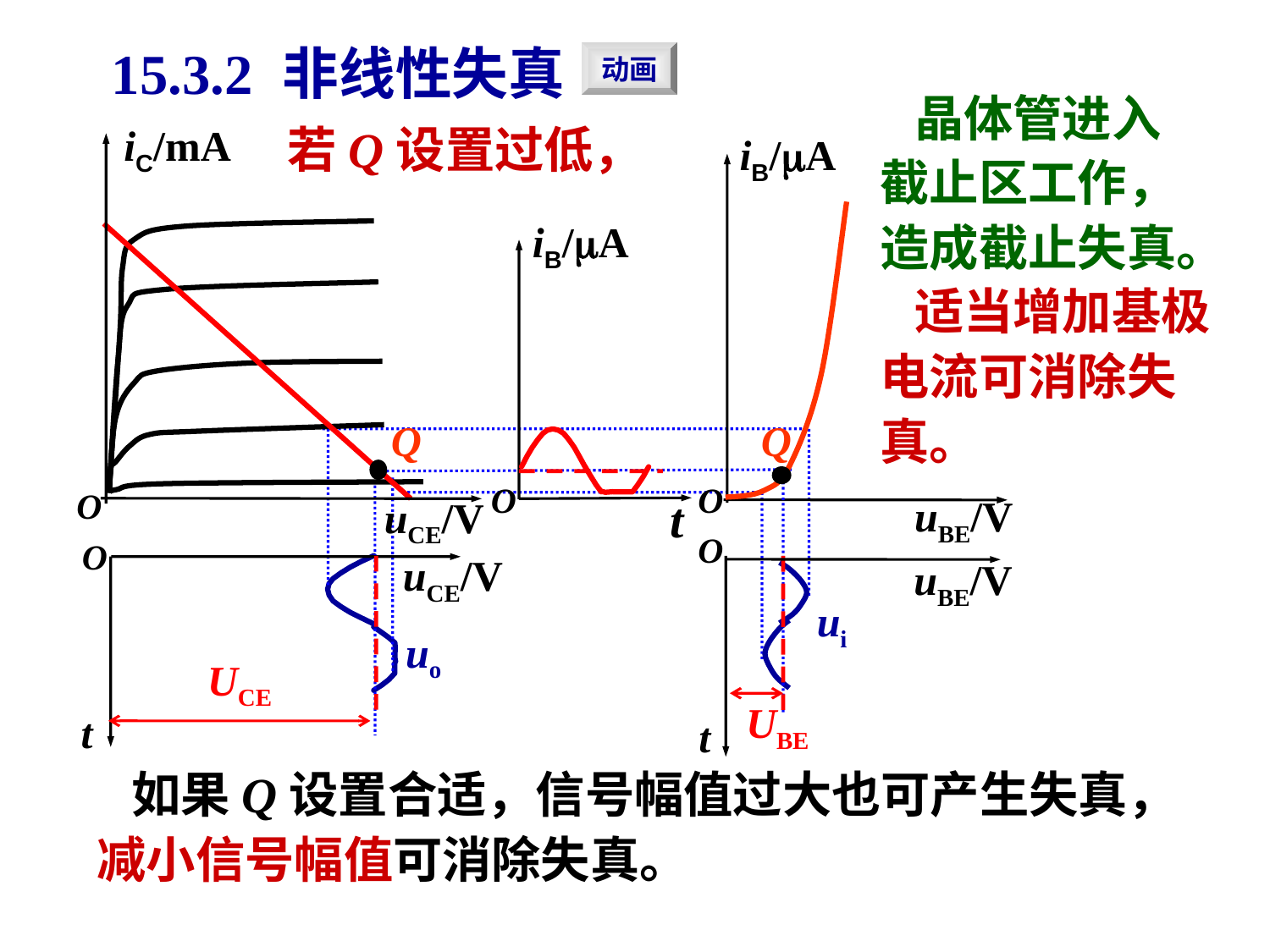

# 15.3.2 非线性失真
动画
  晶体管进入截止区工作，造成截止失真。
若Q设置过低，
iC/mA
iB/μA

iB/μA

Q
Q

O

O
O

t

uBE/V
uCE/V

O
O
uCE/V
uBE/V

UCE

UBE
t
t

  适当增加基极电流可消除失真。

uo

ui
  如果Q设置合适，信号幅值过大也可产生失真，减小信号幅值可消除失真。